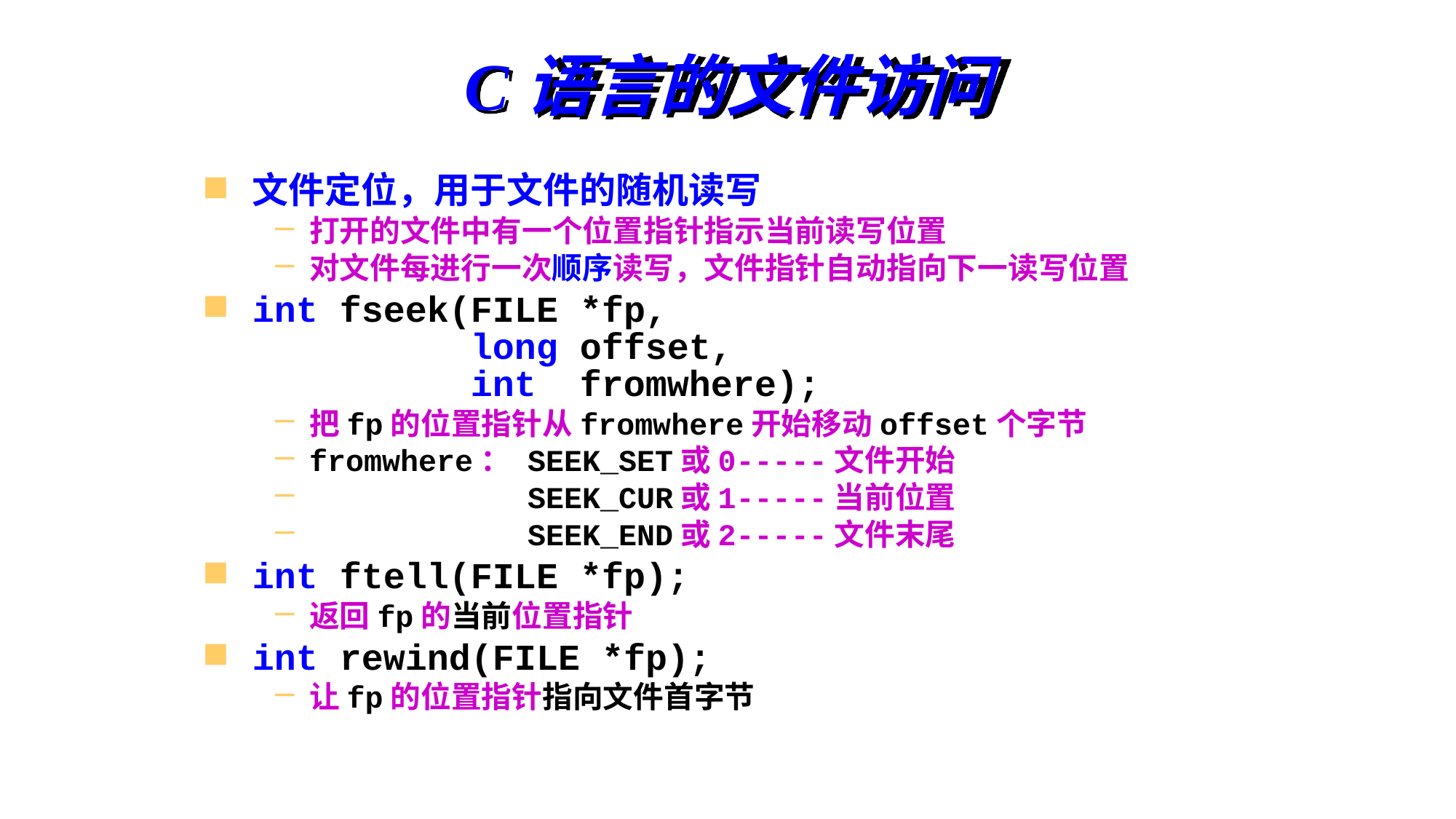

# C语言的文件访问
文件定位，用于文件的随机读写
打开的文件中有一个位置指针指示当前读写位置
对文件每进行一次顺序读写，文件指针自动指向下一读写位置
int fseek(FILE *fp,
          long offset,
          int  fromwhere);
把fp的位置指针从fromwhere开始移动offset个字节
fromwhere：	SEEK_SET或0-----文件开始
         	SEEK_CUR或1-----当前位置
 		SEEK_END或2-----文件末尾
int ftell(FILE *fp);
返回fp的当前位置指针
int rewind(FILE *fp);
让fp的位置指针指向文件首字节